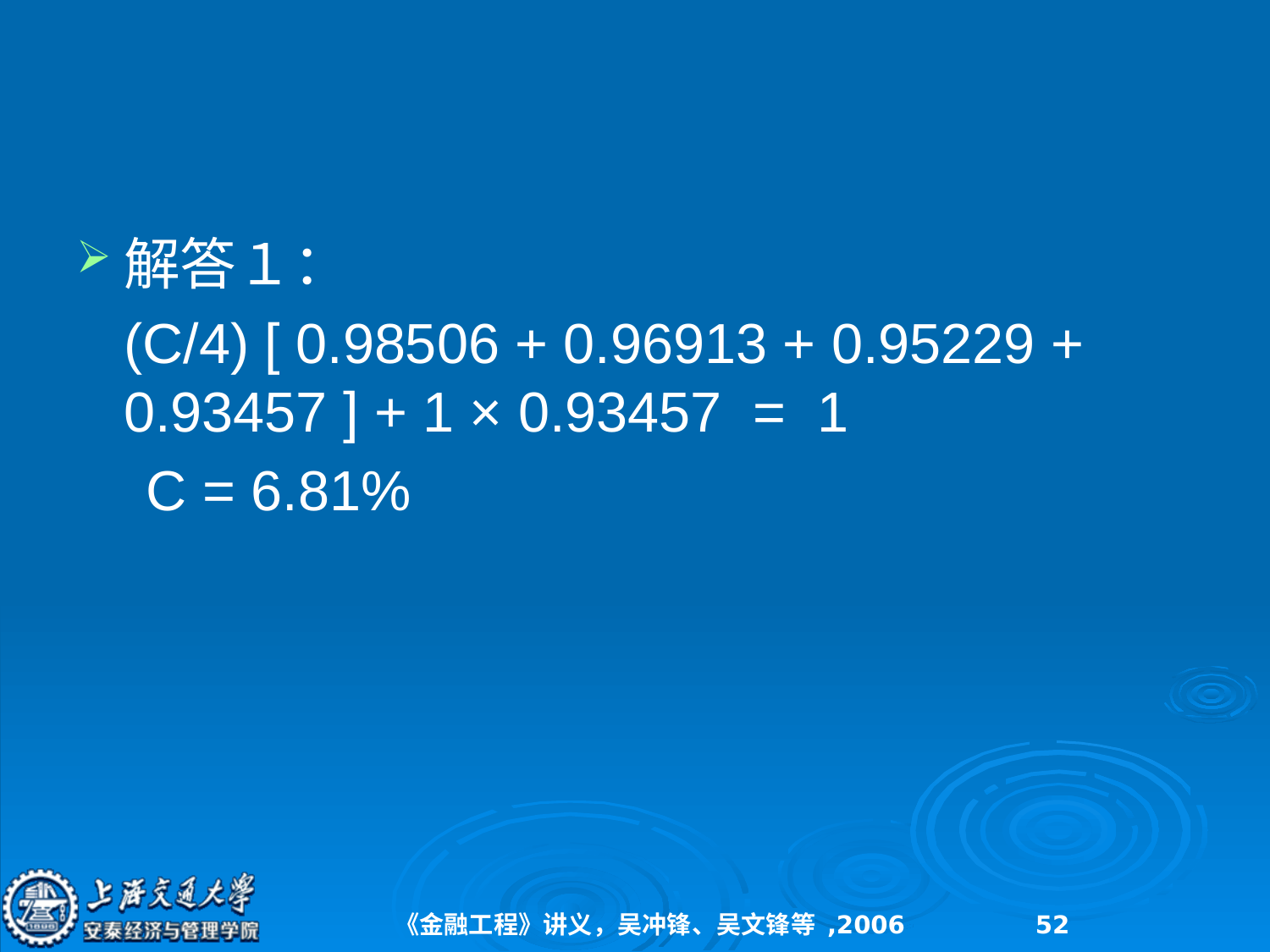

#
解答１：
	(C/4) [ 0.98506 + 0.96913 + 0.95229 + 0.93457 ] + 1 × 0.93457  =  1
　C = 6.81%